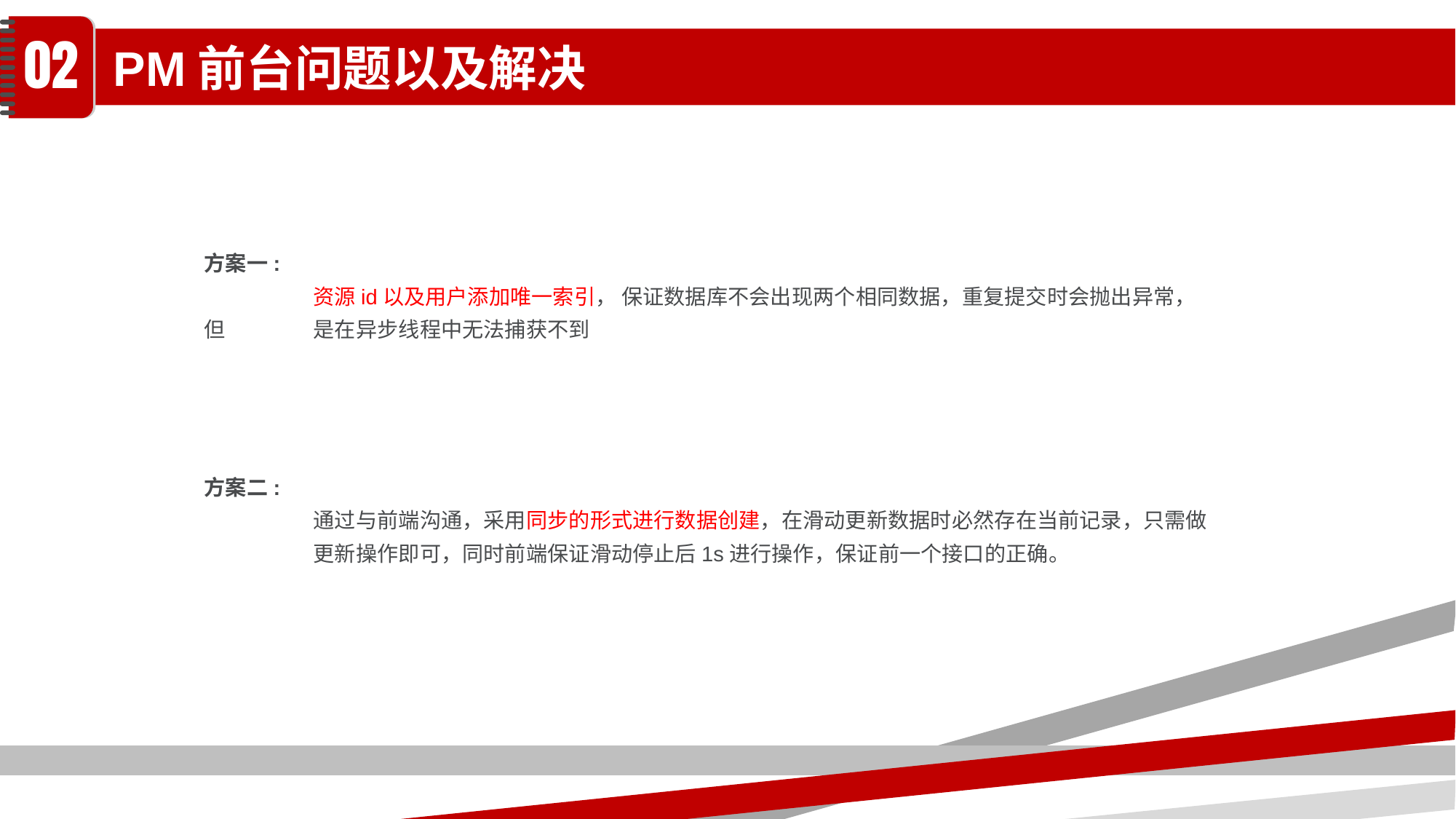

02
PM前台问题以及解决
方案一:
	资源id以及用户添加唯一索引， 保证数据库不会出现两个相同数据，重复提交时会抛出异常，但	是在异步线程中无法捕获不到
方案二:
	通过与前端沟通，采用同步的形式进行数据创建，在滑动更新数据时必然存在当前记录，只需做	更新操作即可，同时前端保证滑动停止后1s进行操作，保证前一个接口的正确。